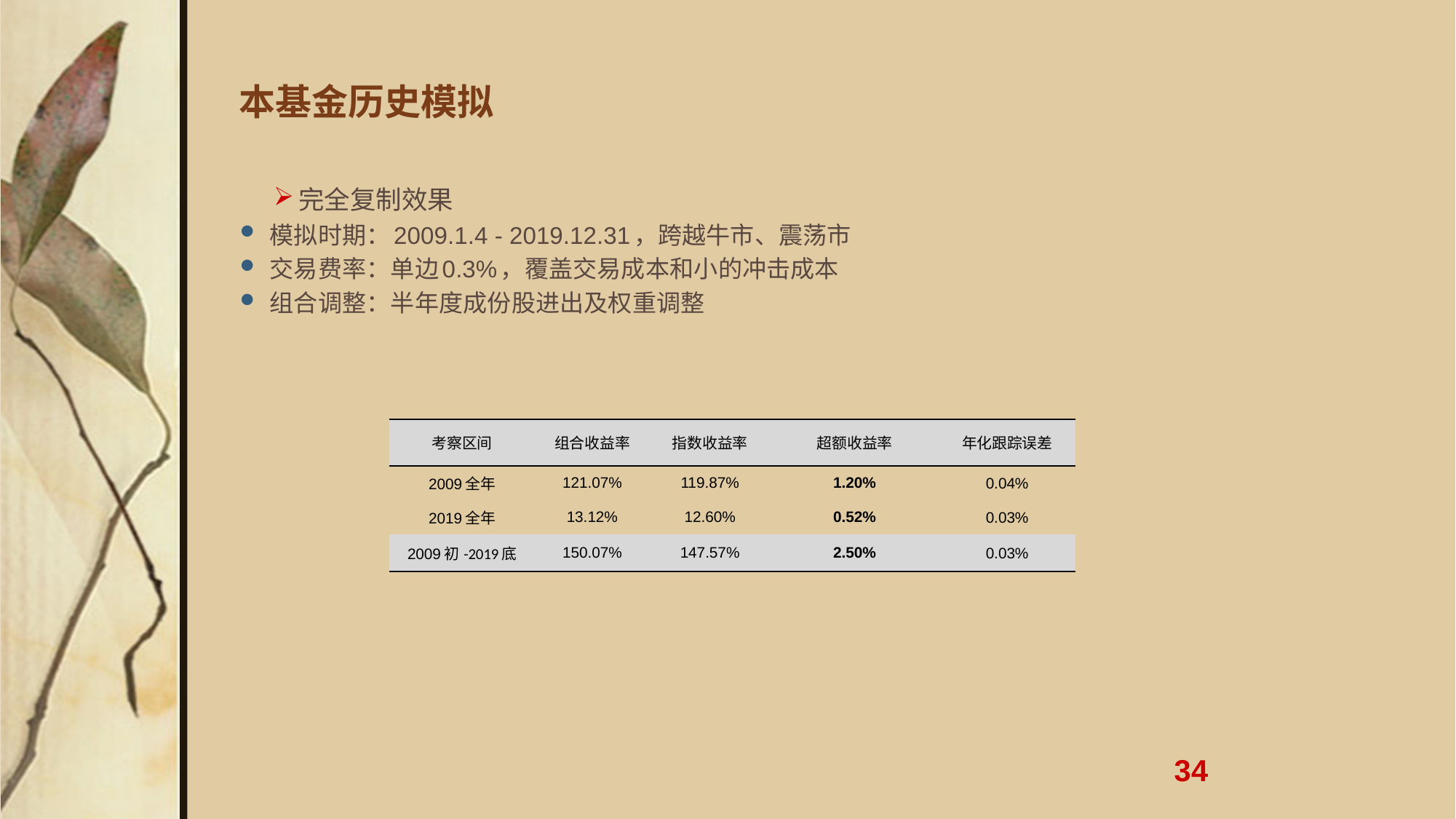

本基金历史模拟

完全复制效果
模拟时期：2009.1.4 - 2019.12.31，跨越牛市、震荡市
交易费率：单边0.3%，覆盖交易成本和小的冲击成本
组合调整：半年度成份股进出及权重调整

| 考察区间 | 组合收益率 | 指数收益率 | 超额收益率 | 年化跟踪误差 |
| --- | --- | --- | --- | --- |
| 2009全年 | 121.07% | 119.87% | 1.20% | 0.04% |
| 2019全年 | 13.12% | 12.60% | 0.52% | 0.03% |
| 2009初-2019底 | 150.07% | 147.57% | 2.50% | 0.03% |

34